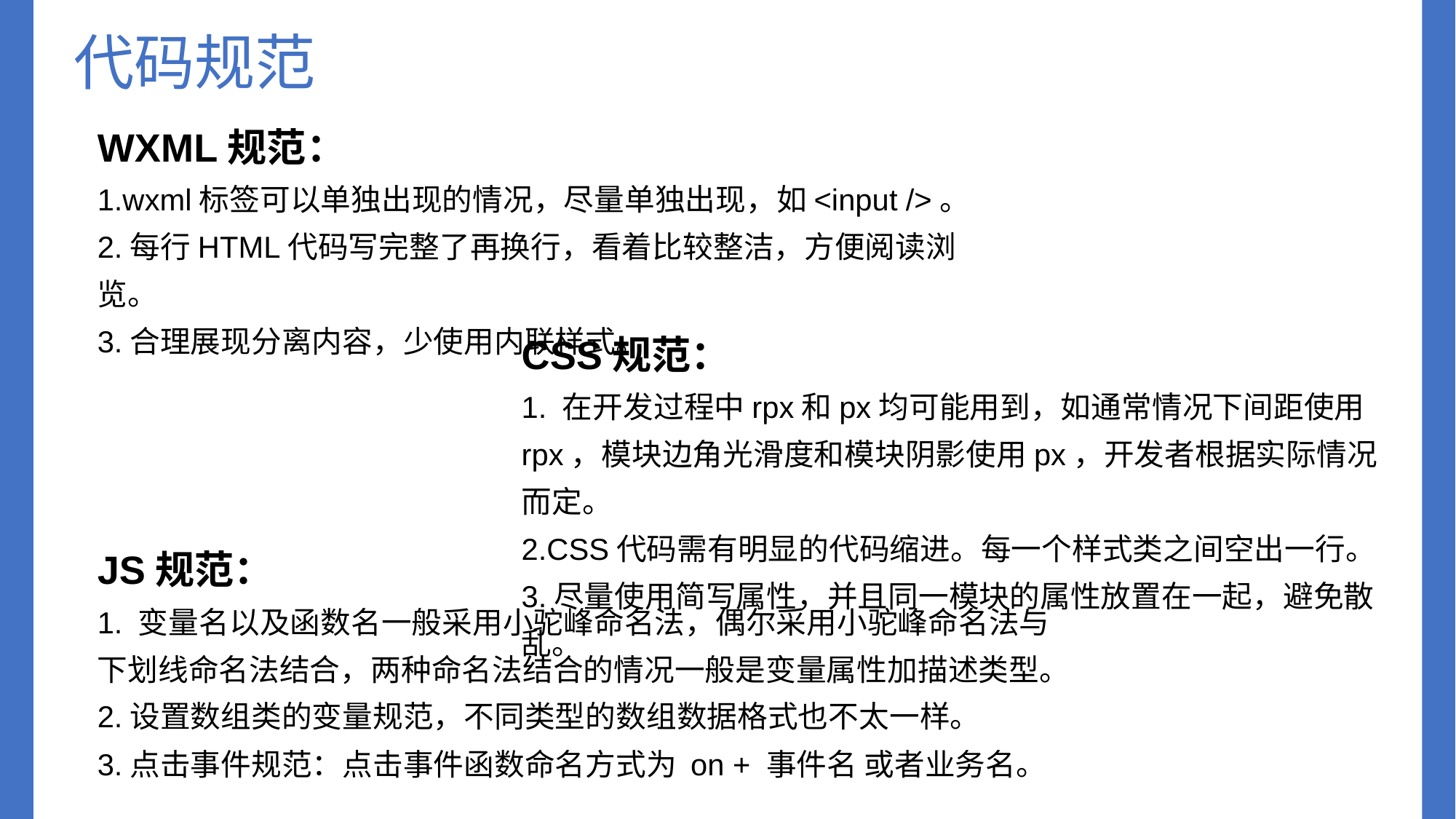

代码规范
WXML规范：
1.wxml标签可以单独出现的情况，尽量单独出现，如<input />。
2.每行HTML代码写完整了再换行，看着比较整洁，方便阅读浏览。
3.合理展现分离内容，少使用内联样式。
CSS规范：
1. 在开发过程中rpx和px均可能用到，如通常情况下间距使用rpx，模块边角光滑度和模块阴影使用px，开发者根据实际情况而定。
2.CSS代码需有明显的代码缩进。每一个样式类之间空出一行。
3.尽量使用简写属性，并且同一模块的属性放置在一起，避免散乱。
JS规范：
1. 变量名以及函数名一般采用小驼峰命名法，偶尔采用小驼峰命名法与下划线命名法结合，两种命名法结合的情况一般是变量属性加描述类型。
2.设置数组类的变量规范，不同类型的数组数据格式也不太一样。
3.点击事件规范：点击事件函数命名方式为 on + 事件名 或者业务名。